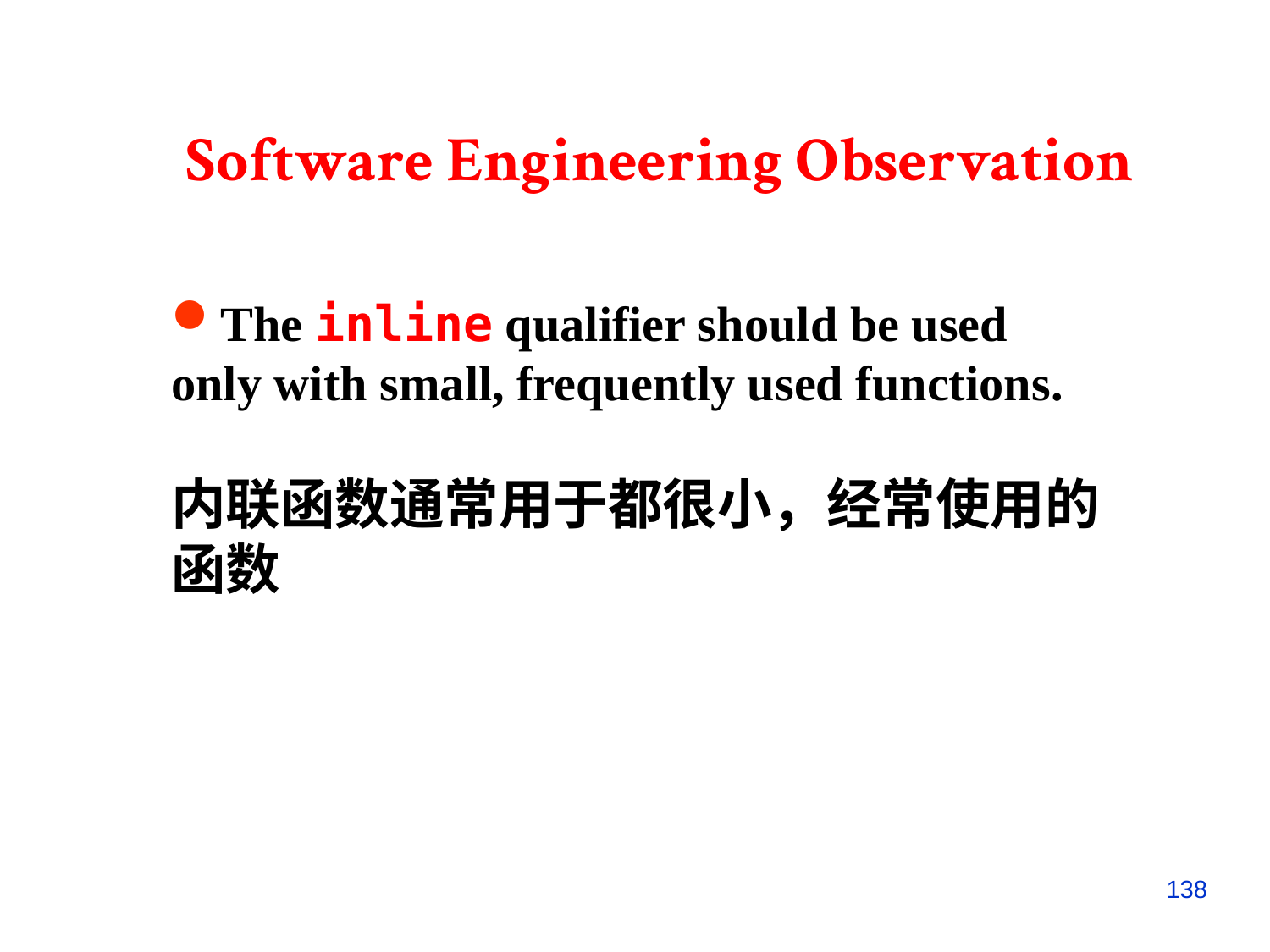

Software Engineering Observation
The inline qualifier should be used
only with small, frequently used functions.
内联函数通常用于都很小，经常使用的函数
138